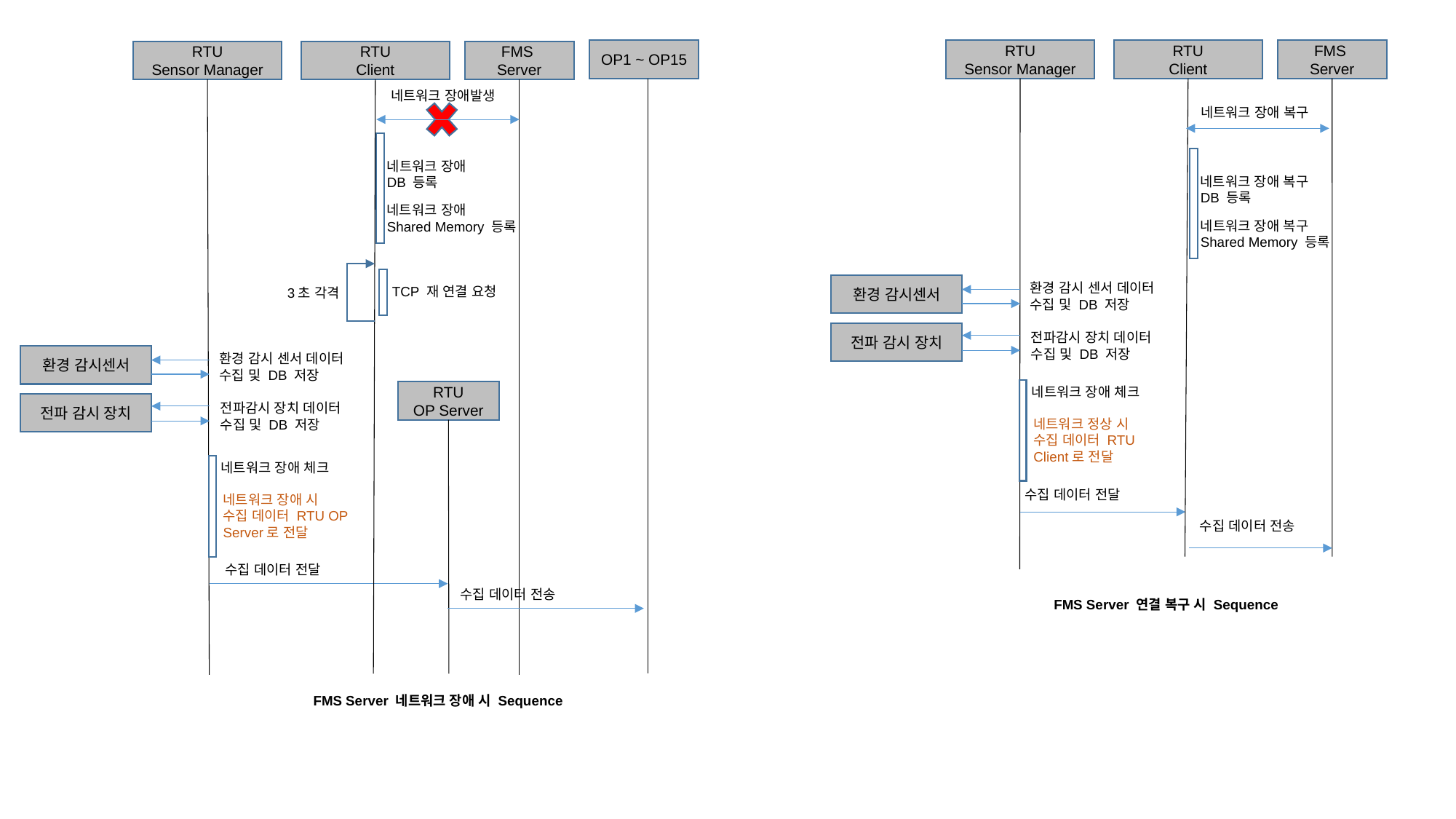

OP1 ~ OP15
RTU
Sensor Manager
RTU
Client
FMS
Server
RTU
Sensor Manager
RTU
Client
FMS
Server
네트워크 장애발생

네트워크 장애 복구

네트워크 장애
DB 등록
네트워크 장애 복구
DB 등록
네트워크 장애
Shared Memory 등록
네트워크 장애 복구
Shared Memory 등록

환경 감시 센서 데이터 수집 및 DB 저장
환경 감시센서
TCP 재 연결 요청
3초 각격
전파 감시 장치
전파감시 장치 데이터 수집 및 DB 저장
환경 감시 센서 데이터 수집 및 DB 저장
환경 감시센서
네트워크 장애 체크

RTU
OP Server
전파 감시 장치
전파감시 장치 데이터 수집 및 DB 저장
네트워크 정상 시
수집 데이터 RTU Client로 전달
네트워크 장애 체크

수집 데이터 전달
네트워크 장애 시
수집 데이터 RTU OP Server로 전달
수집 데이터 전송
수집 데이터 전달
수집 데이터 전송
FMS Server 연결 복구 시 Sequence
FMS Server 네트워크 장애 시 Sequence